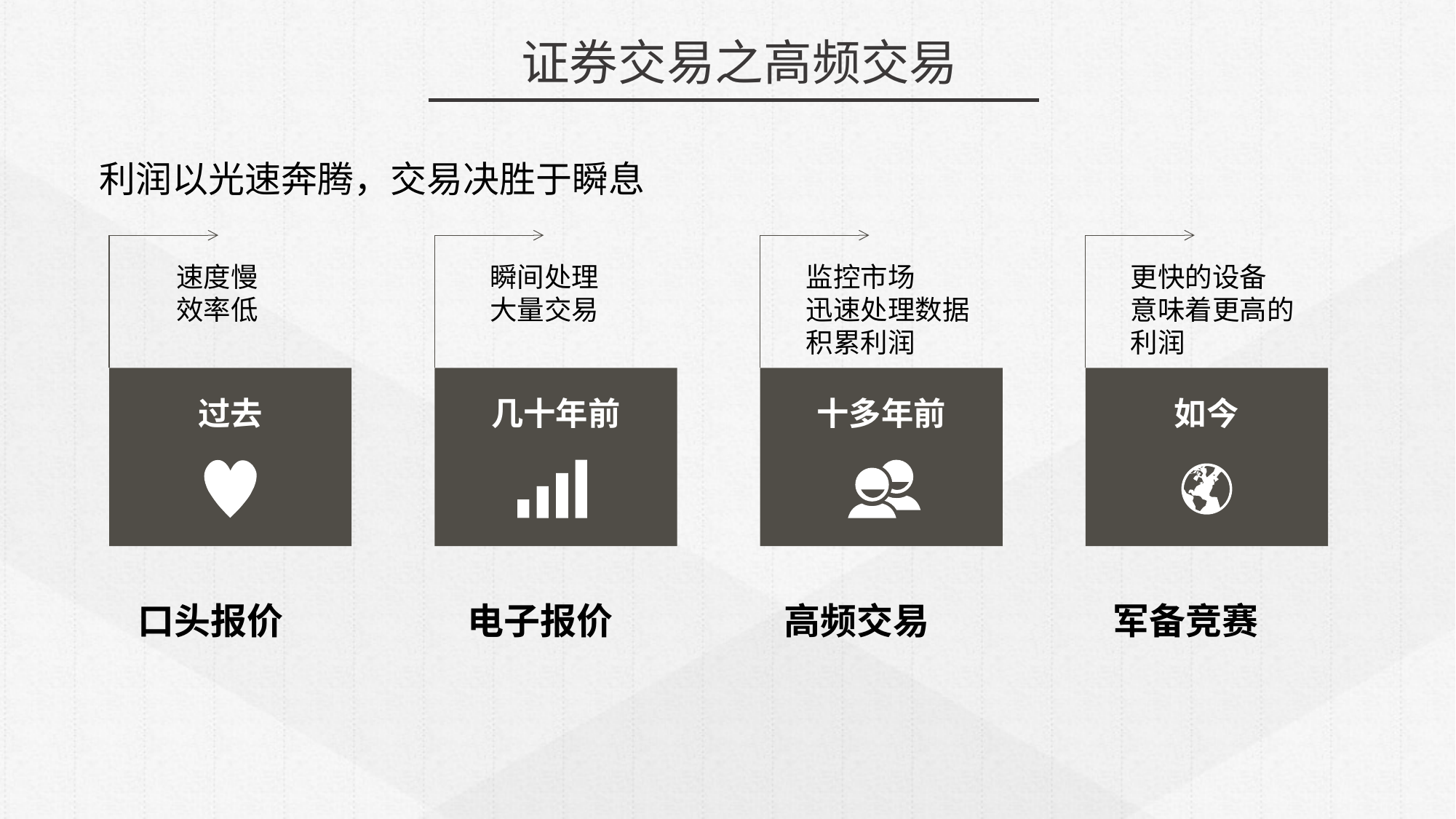

证券交易之高频交易
利润以光速奔腾，交易决胜于瞬息
速度慢效率低
瞬间处理大量交易
监控市场
迅速处理数据积累利润
更快的设备
意味着更高的利润

过去
几十年前
十多年前
如今

口头报价

电子报价
高频交易
军备竞赛